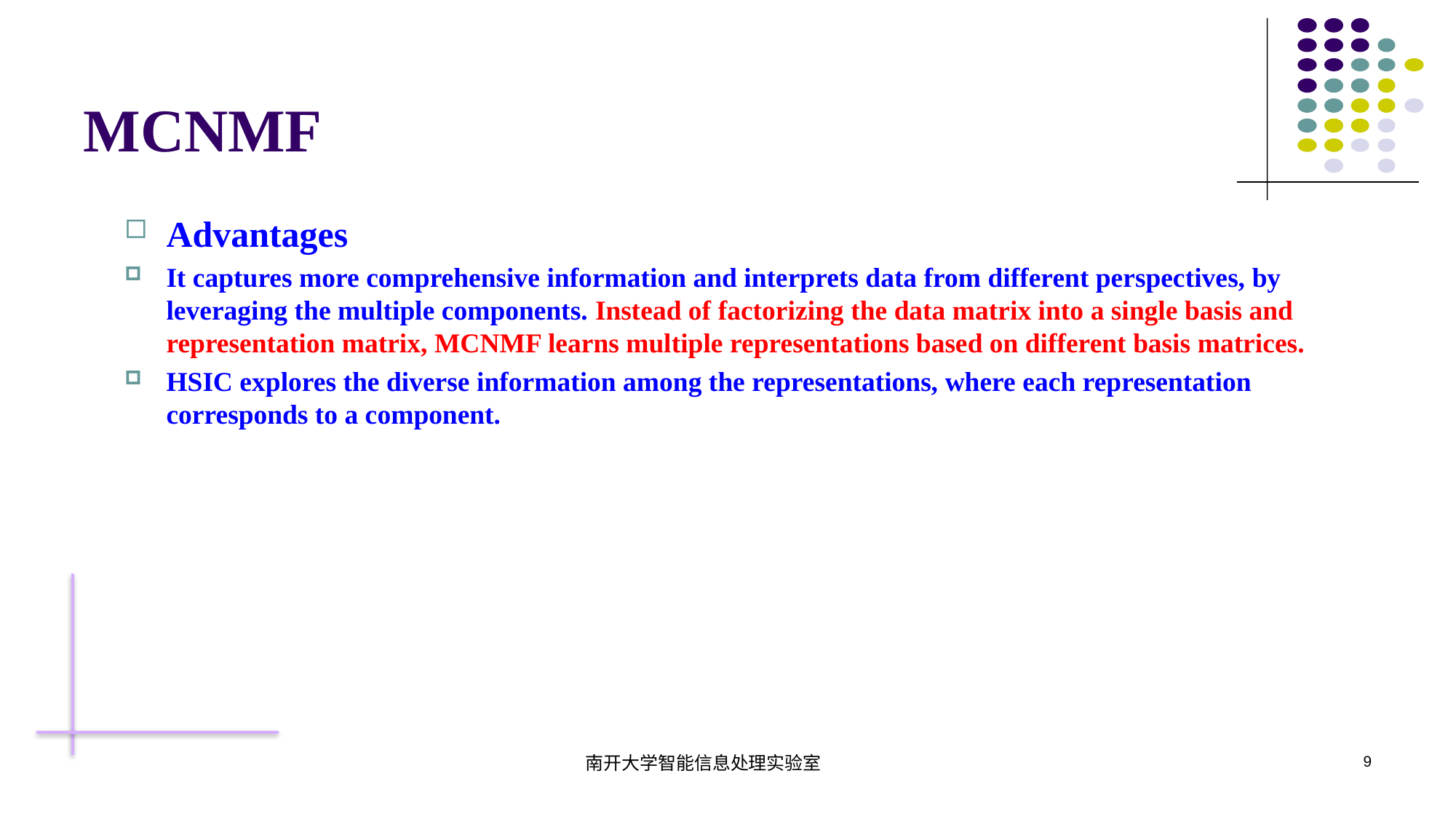

# MCNMF
Advantages
It captures more comprehensive information and interprets data from different perspectives, by leveraging the multiple components. Instead of factorizing the data matrix into a single basis and representation matrix, MCNMF learns multiple representations based on different basis matrices.
HSIC explores the diverse information among the representations, where each representation corresponds to a component.

南开大学智能信息处理实验室
9